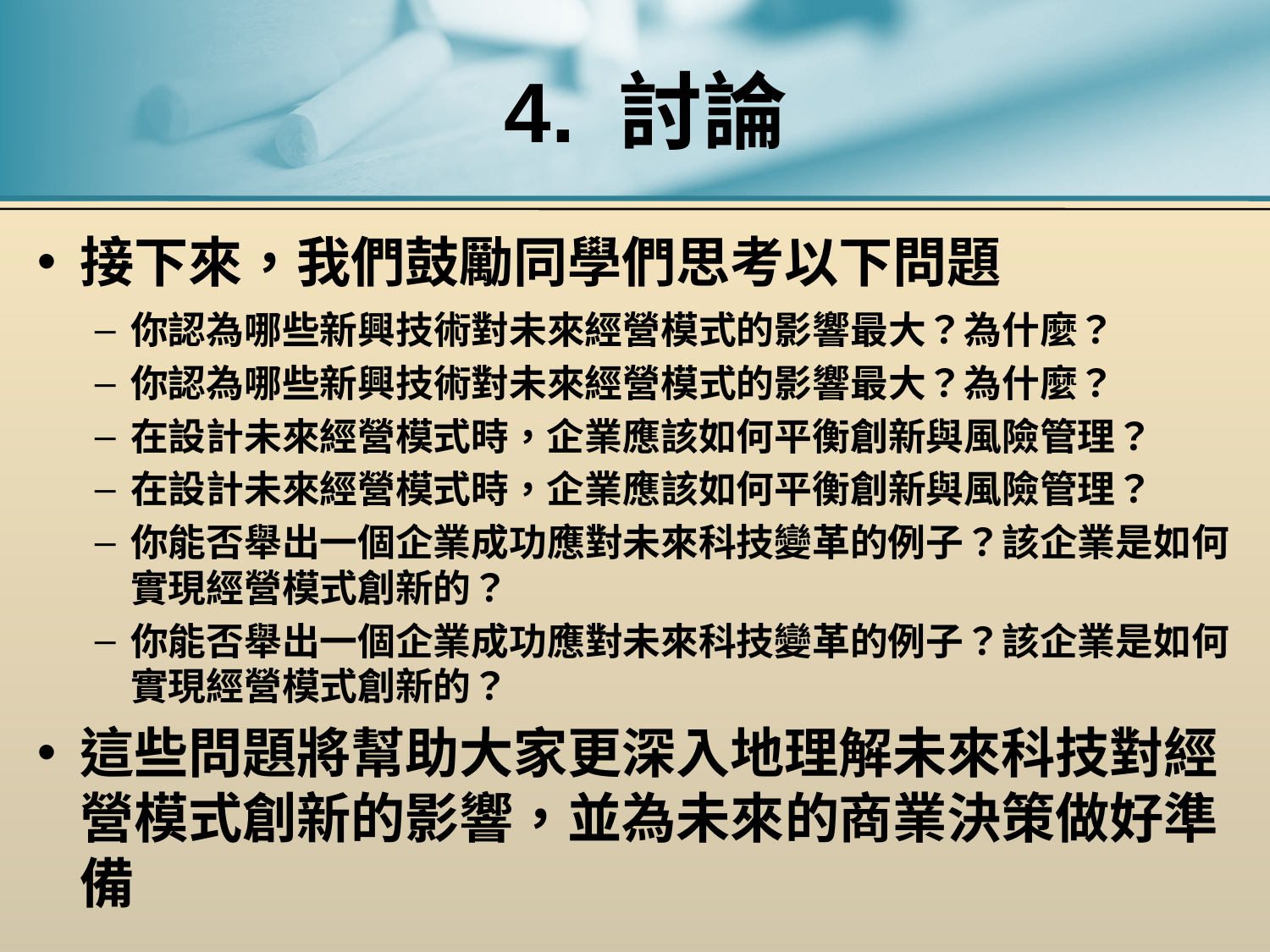

# 4. 討論
接下來，我們鼓勵同學們思考以下問題
你認為哪些新興技術對未來經營模式的影響最大？為什麼？
你認為哪些新興技術對未來經營模式的影響最大？為什麼？
在設計未來經營模式時，企業應該如何平衡創新與風險管理？
在設計未來經營模式時，企業應該如何平衡創新與風險管理？
你能否舉出一個企業成功應對未來科技變革的例子？該企業是如何實現經營模式創新的？
你能否舉出一個企業成功應對未來科技變革的例子？該企業是如何實現經營模式創新的？
這些問題將幫助大家更深入地理解未來科技對經營模式創新的影響，並為未來的商業決策做好準備